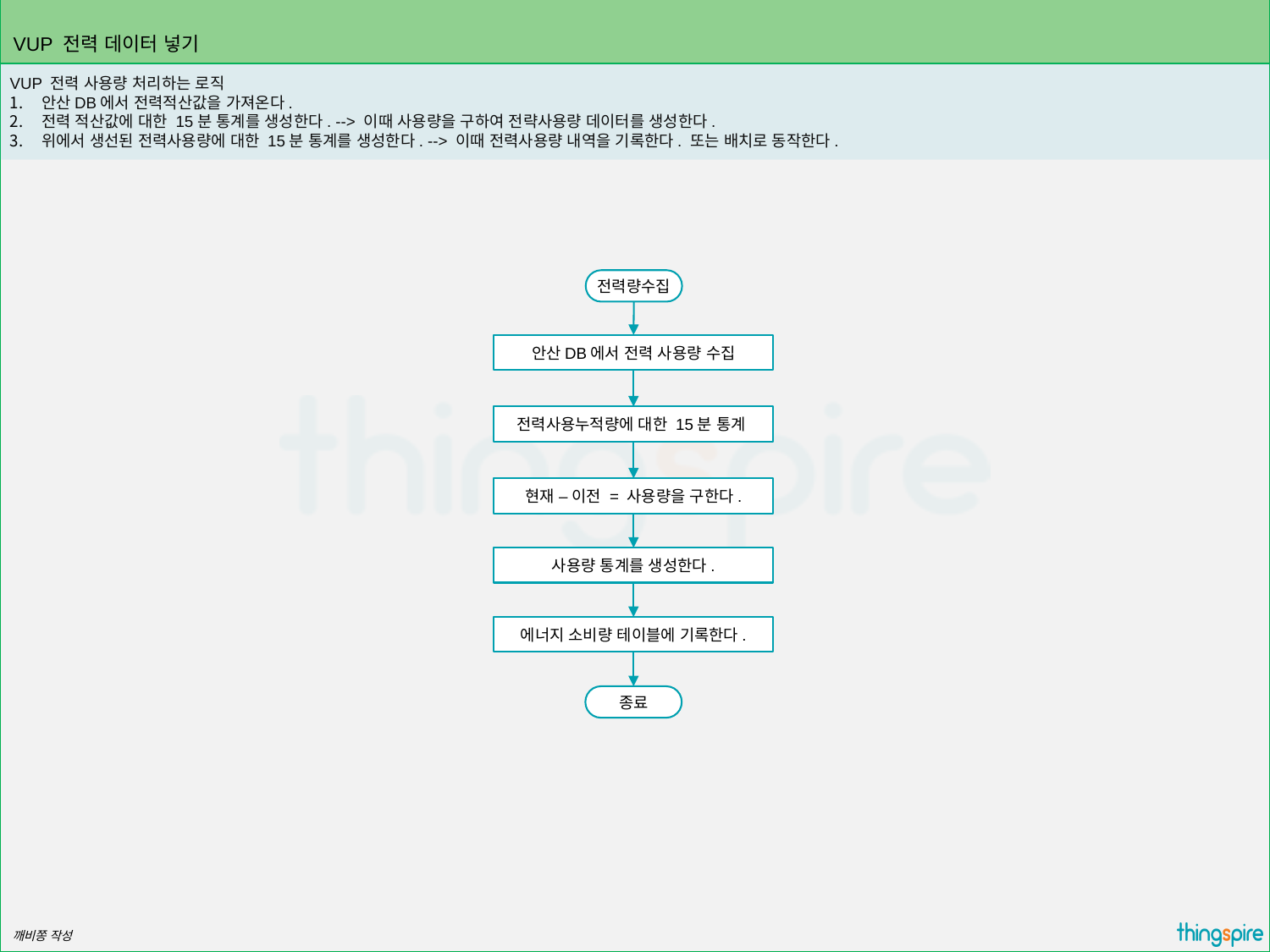

# VUP 전력 데이터 넣기
VUP 전력 사용량 처리하는 로직
안산DB에서 전력적산값을 가져온다.
전력 적산값에 대한 15분 통계를 생성한다. --> 이때 사용량을 구하여 전략사용량 데이터를 생성한다.
위에서 생선된 전력사용량에 대한 15분 통계를 생성한다. --> 이때 전력사용량 내역을 기록한다. 또는 배치로 동작한다.
전력량수집
안산DB에서 전력 사용량 수집
전력사용누적량에 대한 15분 통계
현재 – 이전 = 사용량을 구한다.
사용량 통계를 생성한다.
에너지 소비량 테이블에 기록한다.
종료